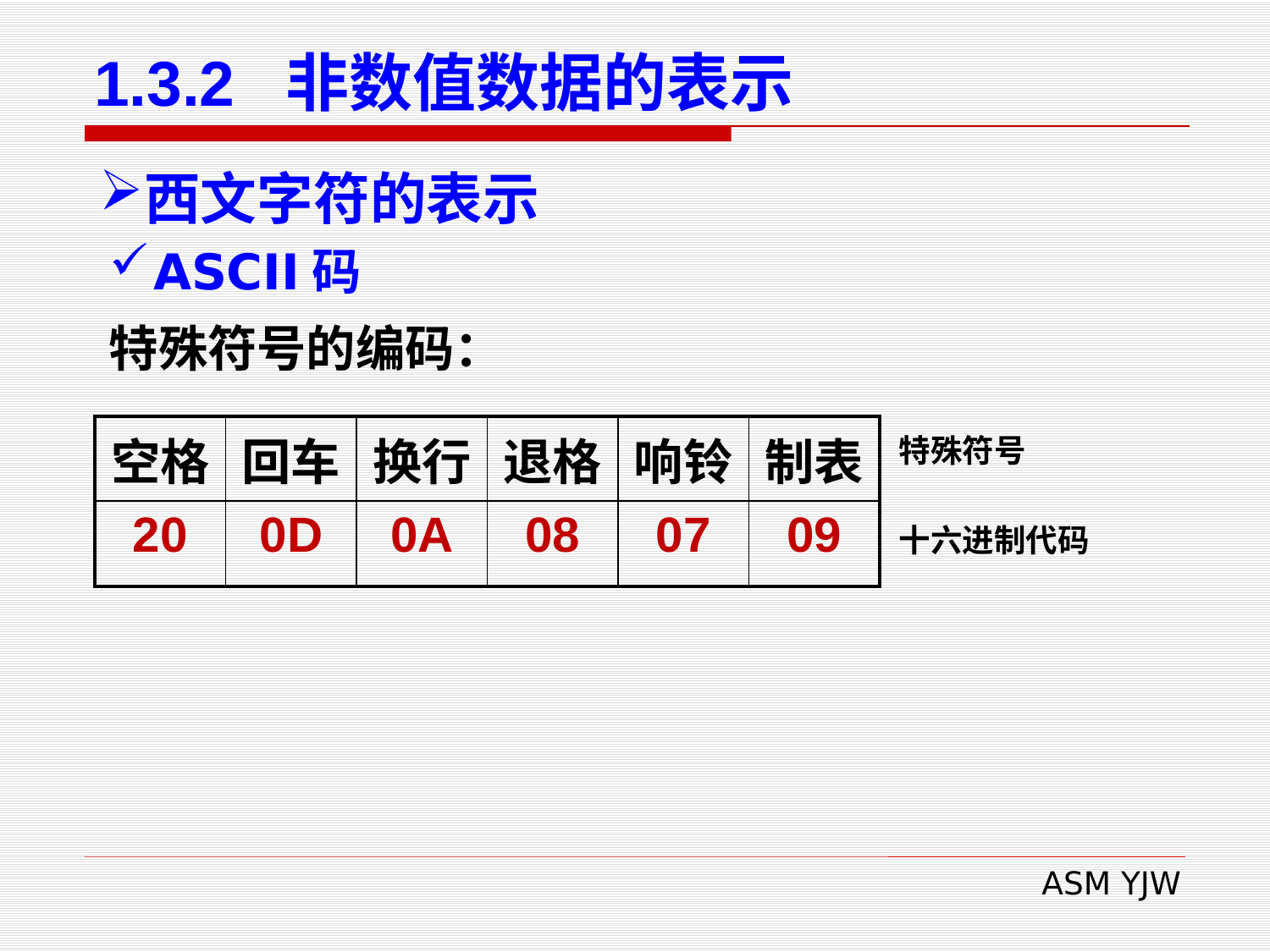

# 1.3.2  非数值数据的表示
西文字符的表示
ASCII码
特殊符号的编码：
| 空格 | 回车 | 换行 | 退格 | 响铃 | 制表 |
| --- | --- | --- | --- | --- | --- |
| 20 | 0D | 0A | 08 | 07 | 09 |
特殊符号
十六进制代码